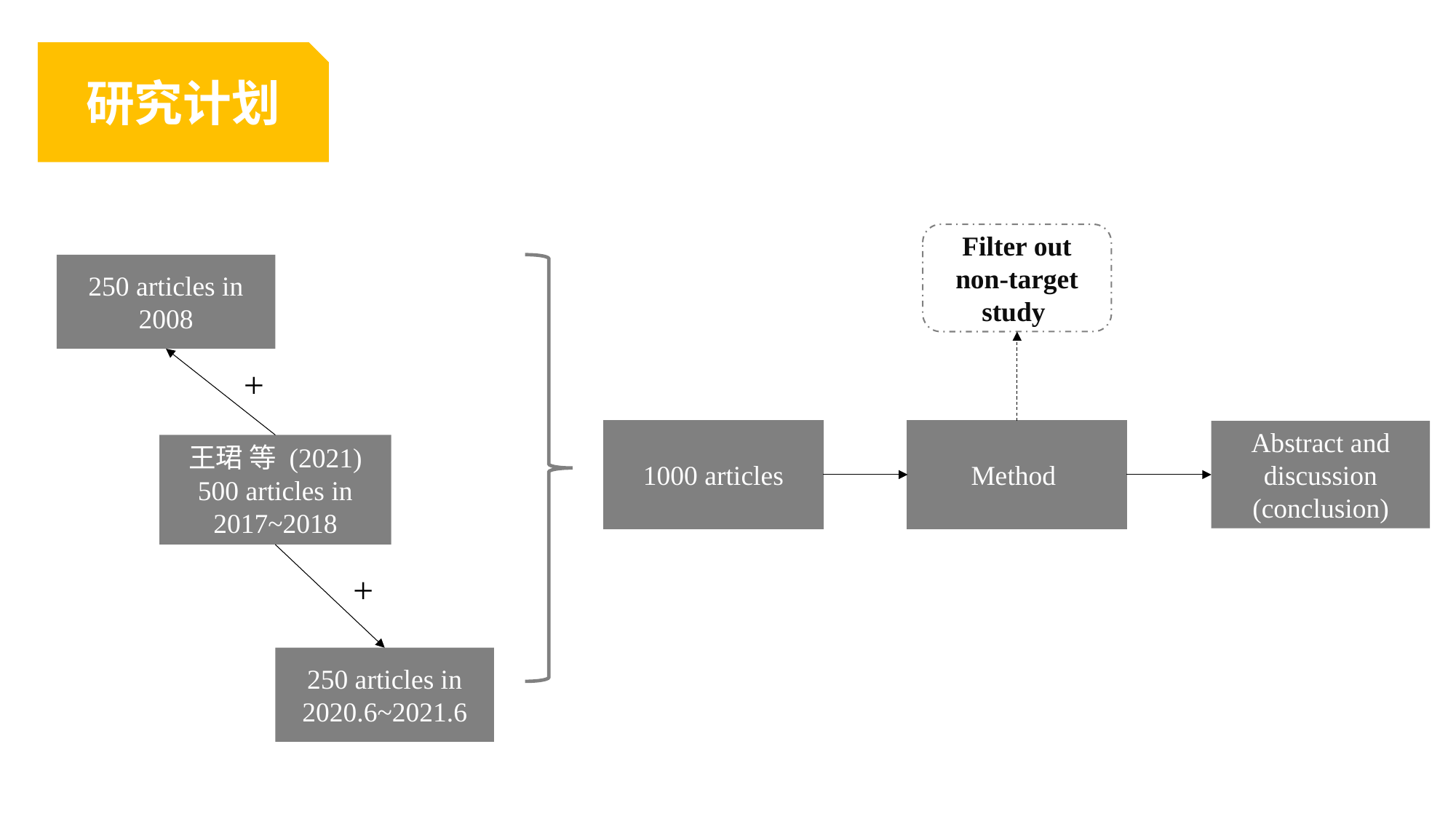

研究计划
Filter out non-target study
250 articles in 2008

+
Abstract and discussion (conclusion)
Method
1000 articles
王珺 等 (2021)
500 articles in 2017~2018
+
250 articles in 2020.6~2021.6